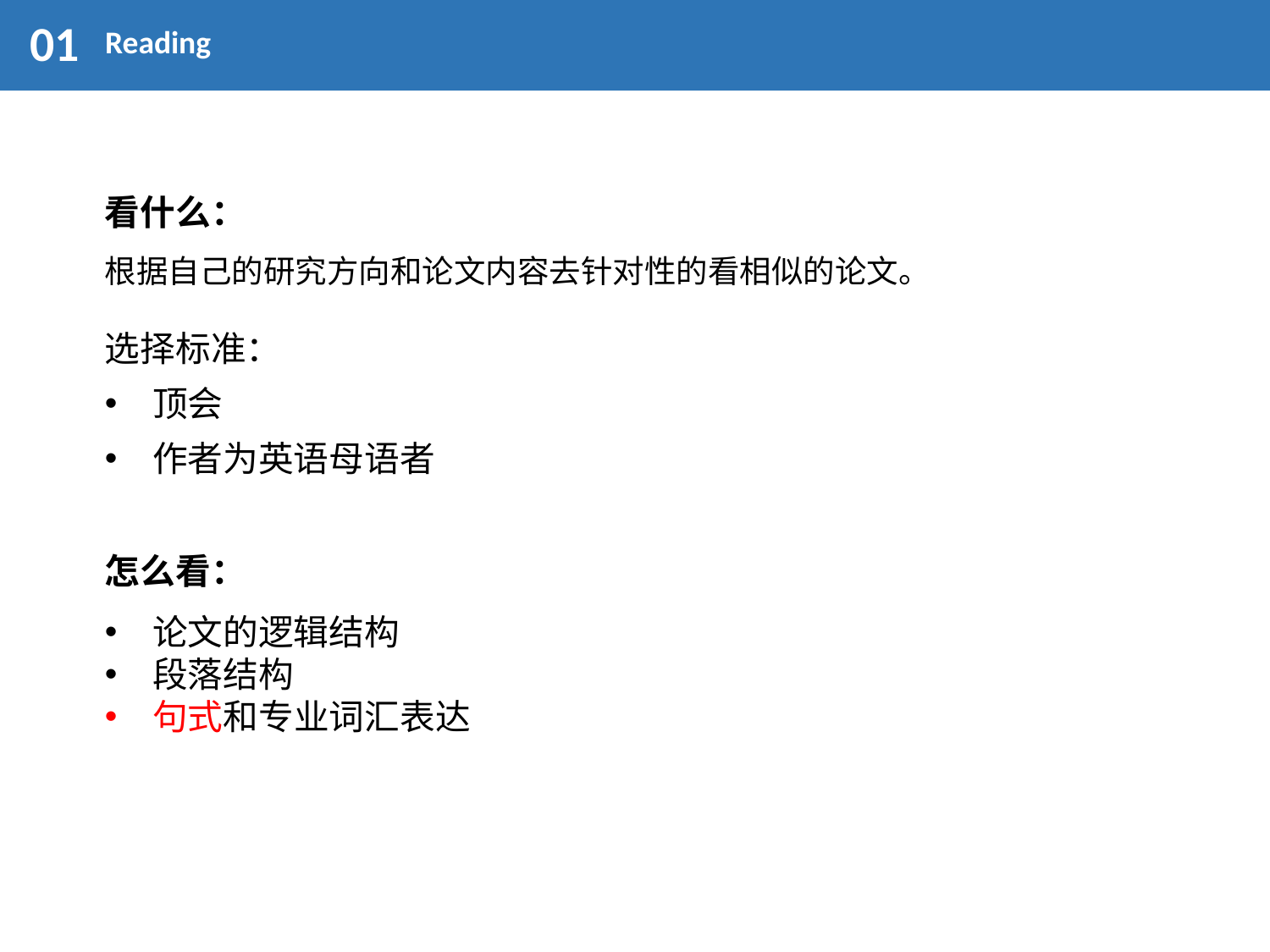

01
Reading
看什么：

根据自己的研究方向和论文内容去针对性的看相似的论文。

选择标准：
顶会
作者为英语母语者
怎么看：

论文的逻辑结构
段落结构
句式和专业词汇表达